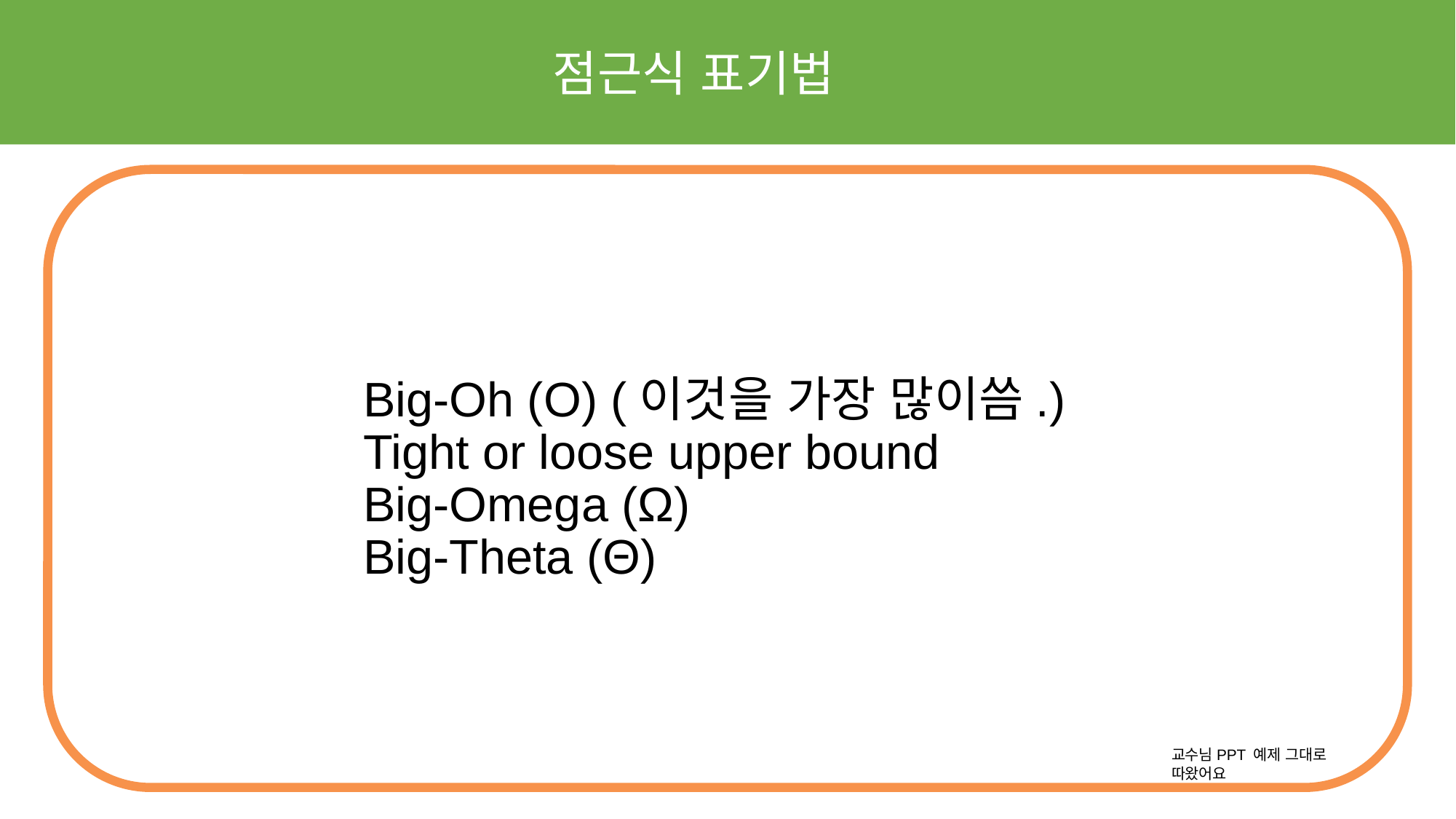

점근식 표기법

Big-Oh (O) (이것을 가장 많이씀.)
Tight or loose upper bound
Big-Omega (Ω)
Big-Theta (Θ)
교수님PPT 예제 그대로 따왔어요